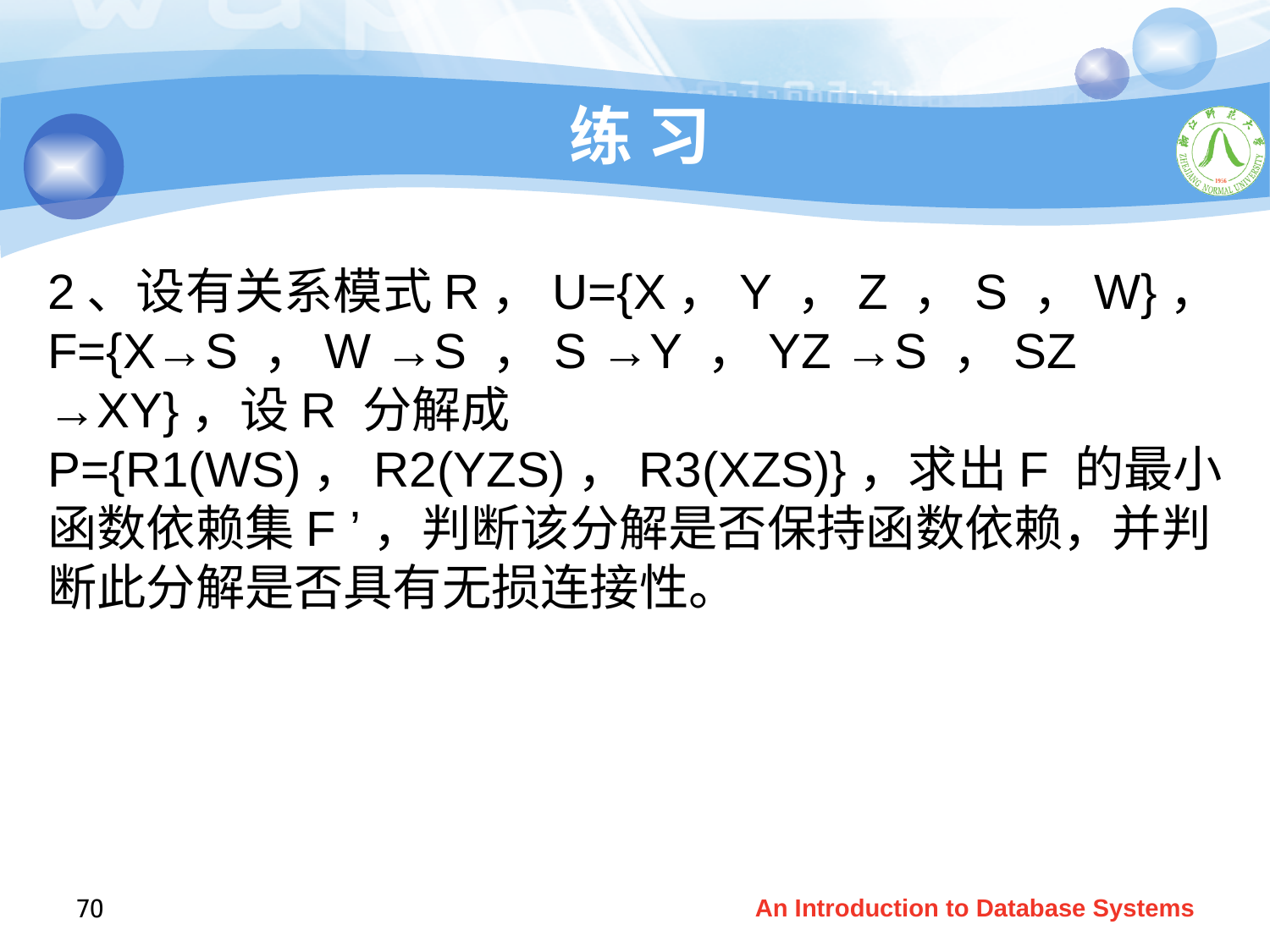

# 练 习
2、设有关系模式R，U={X，Y ，Z ，S ，W}，F={X→S ，W →S ，S →Y ，YZ →S ，SZ →XY}，设R 分解成P={R1(WS)，R2(YZS)，R3(XZS)}，求出F 的最小函数依赖集F ’，判断该分解是否保持函数依赖，并判断此分解是否具有无损连接性。

70
An Introduction to Database Systems